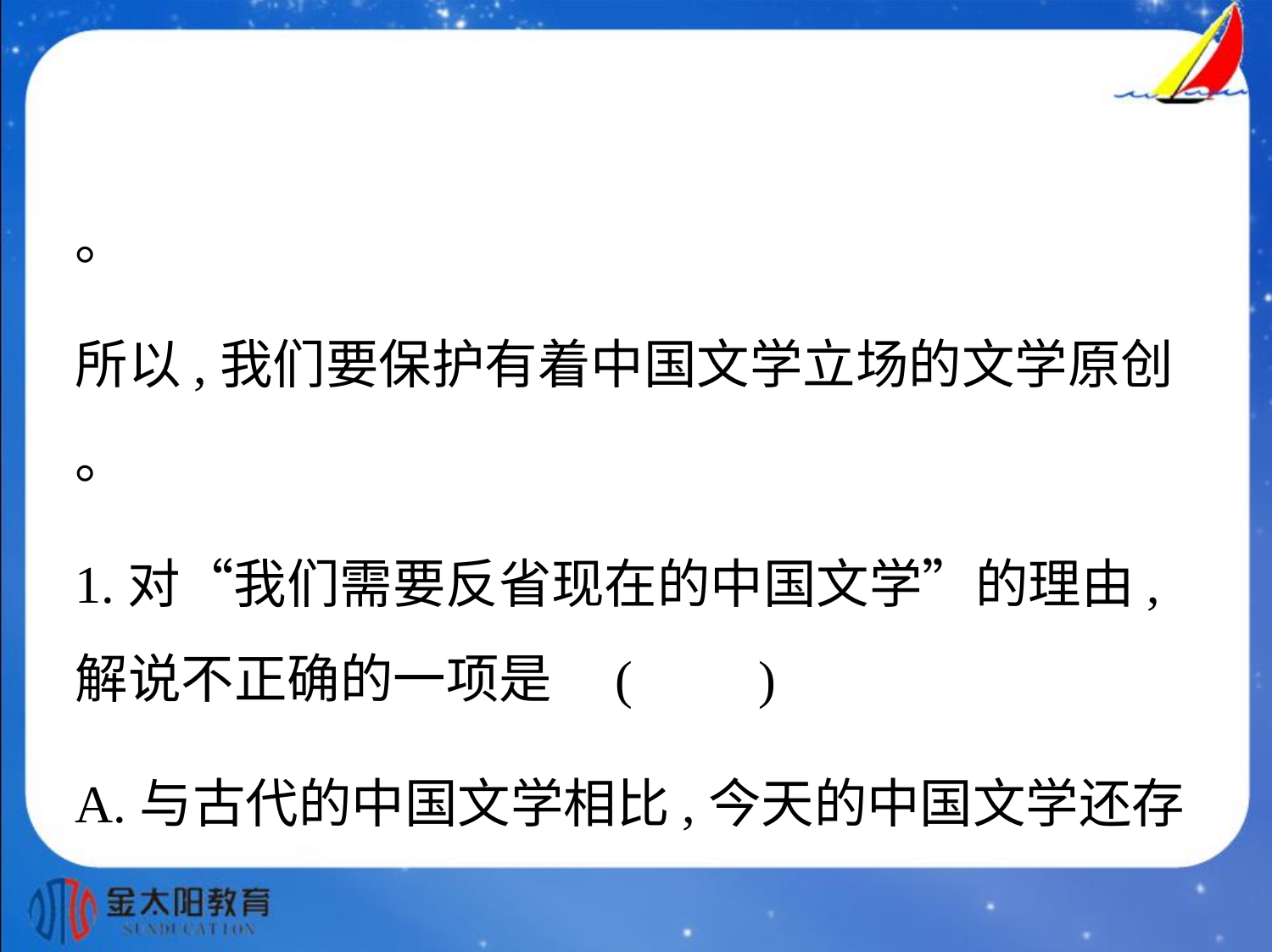

。
所以,我们要保护有着中国文学立场的文学原创
。
1.对“我们需要反省现在的中国文学”的理由,
解说不正确的一项是 (　    )
A.与古代的中国文学相比,今天的中国文学还存